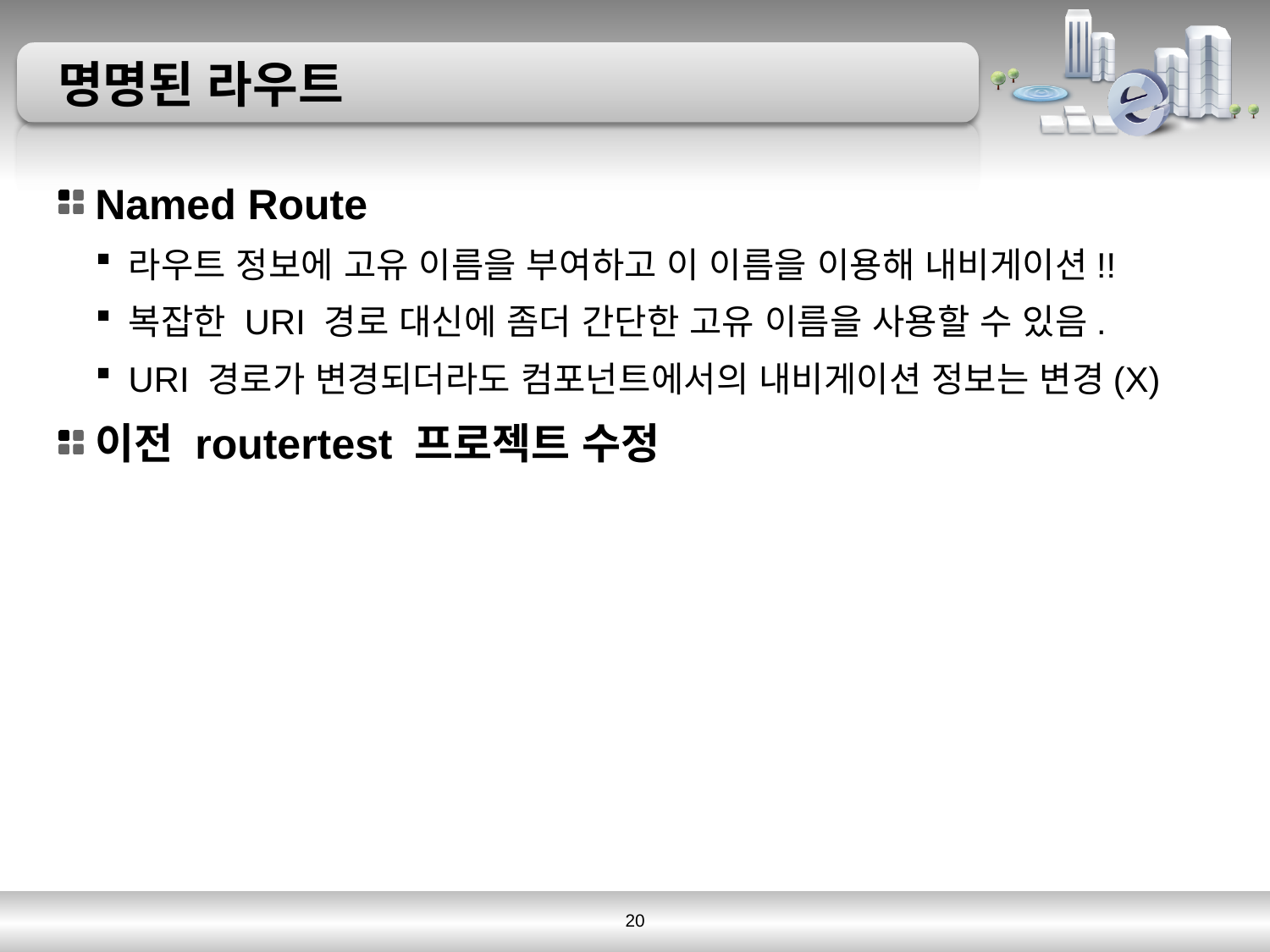

# 명명된 라우트
Named Route
라우트 정보에 고유 이름을 부여하고 이 이름을 이용해 내비게이션!!
복잡한 URI 경로 대신에 좀더 간단한 고유 이름을 사용할 수 있음.
URI 경로가 변경되더라도 컴포넌트에서의 내비게이션 정보는 변경(X)
이전 routertest 프로젝트 수정